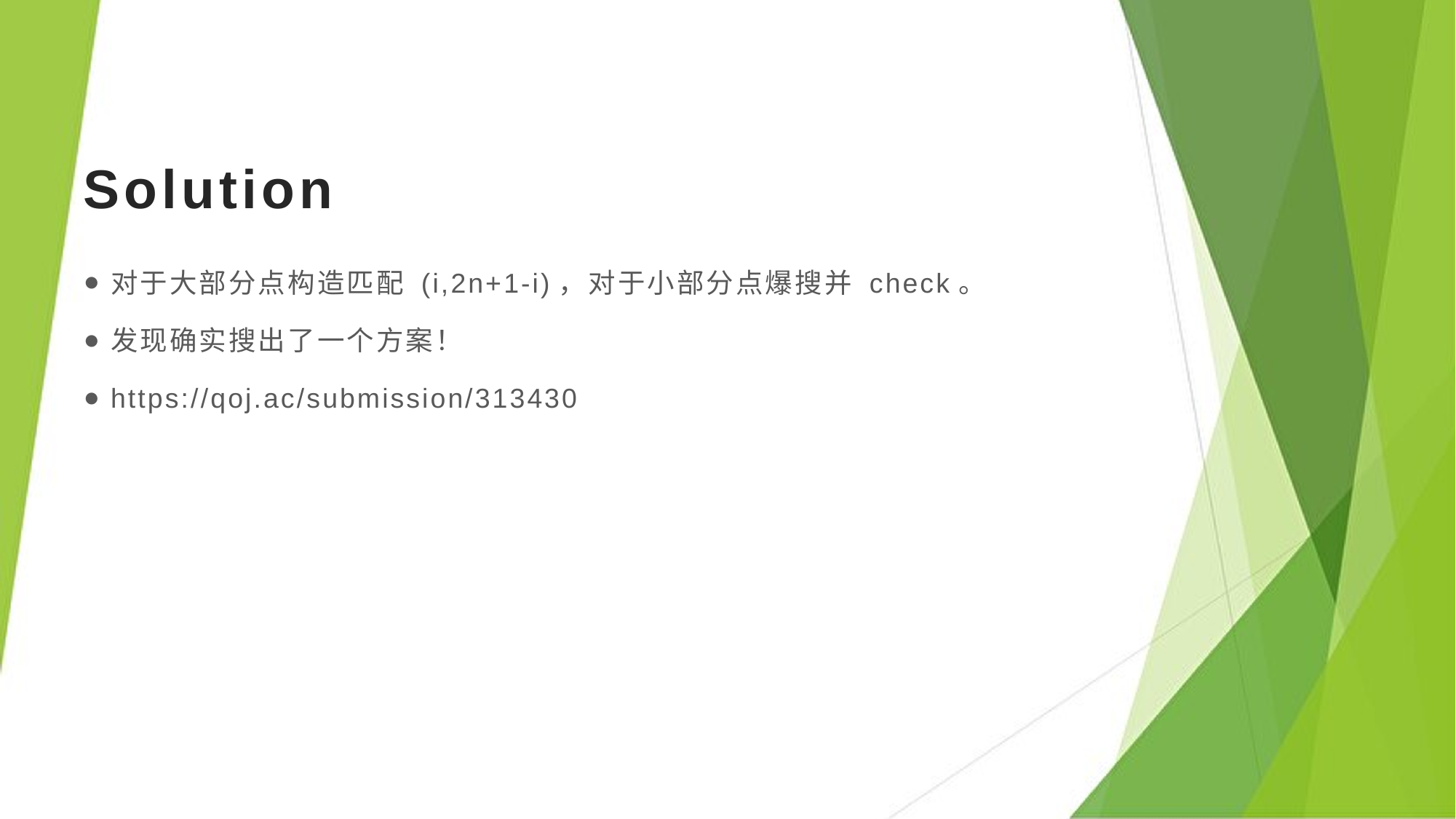

# Solution
对于大部分点构造匹配 (i,2n+1-i)，对于小部分点爆搜并 check。
发现确实搜出了一个方案！
https://qoj.ac/submission/313430